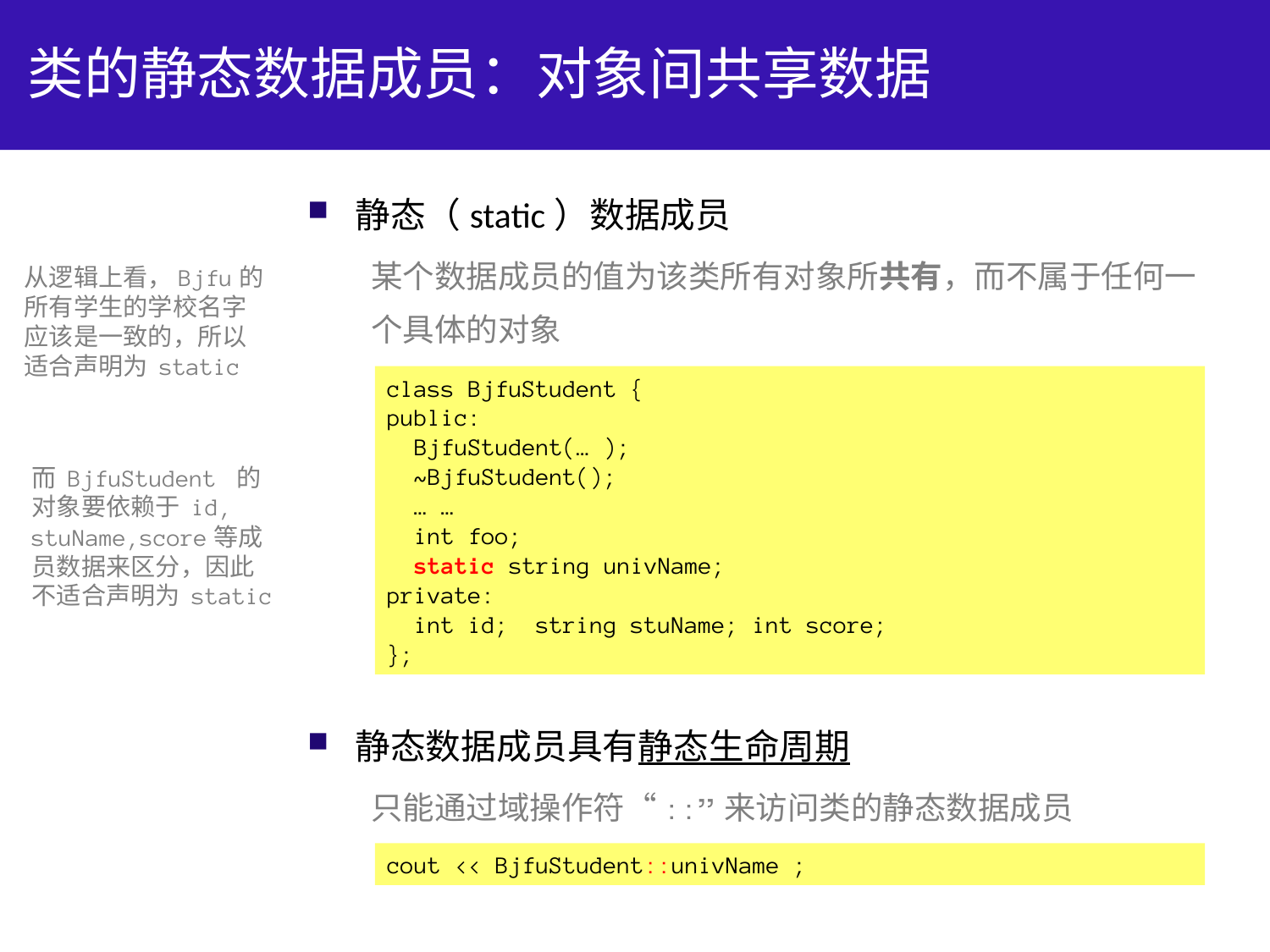

# 类的静态数据成员：对象间共享数据
静态（static）数据成员
某个数据成员的值为该类所有对象所共有，而不属于任何一个具体的对象

静态数据成员具有静态生命周期
只能通过域操作符“::”来访问类的静态数据成员
从逻辑上看，Bjfu的
所有学生的学校名字
应该是一致的，所以
适合声明为 static
class BjfuStudent {
public:
  BjfuStudent(… );
  ~BjfuStudent();
  … …
  int foo;
  static string univName;
private:
  int id;  string stuName; int score;
};
而 BjfuStudent 的
对象要依赖于 id,
stuName,score等成
员数据来区分，因此
不适合声明为 static
cout << BjfuStudent::univName ;
10